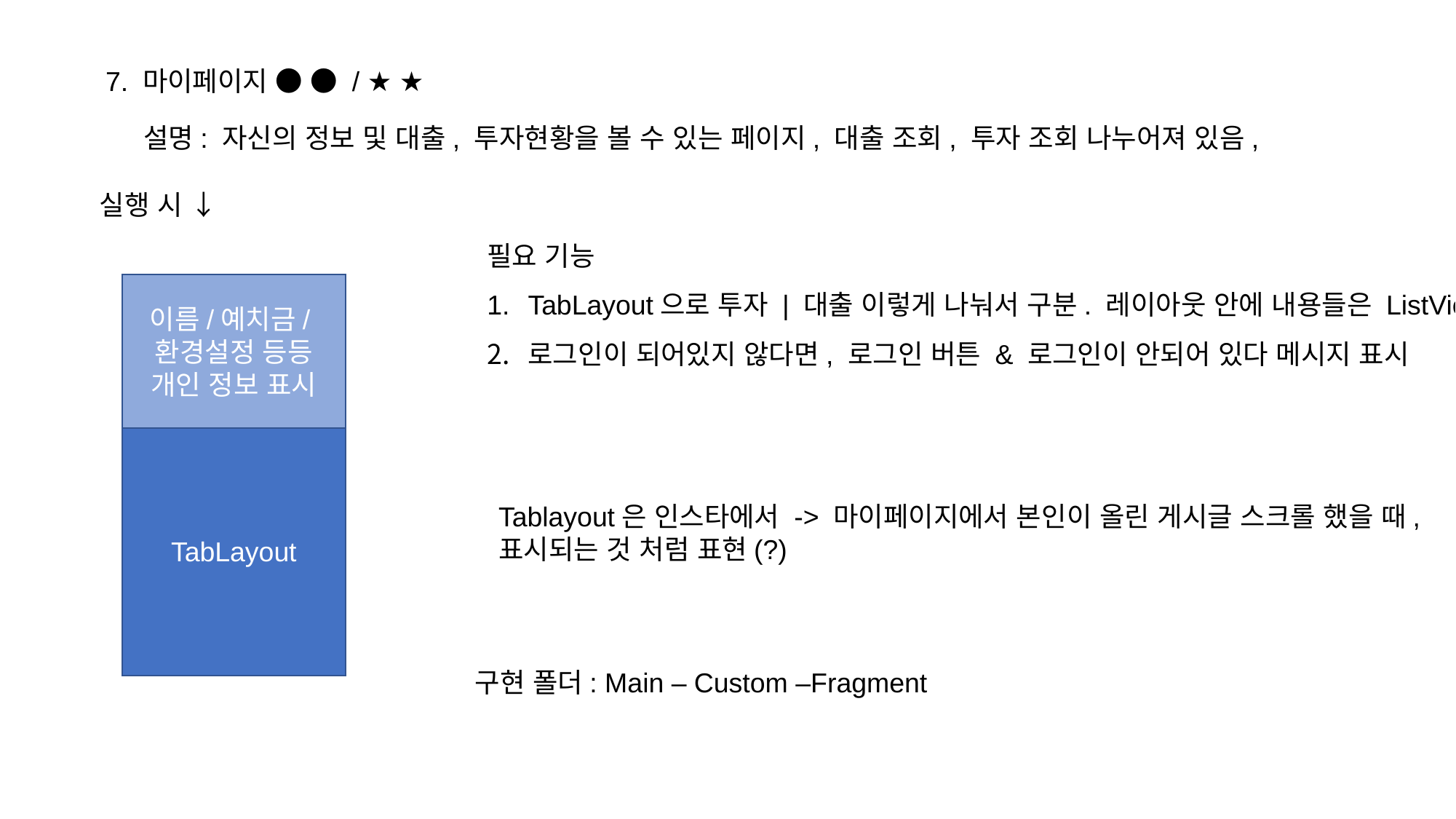

7. 마이페이지 ● ● / ★ ★
설명: 자신의 정보 및 대출, 투자현황을 볼 수 있는 페이지, 대출 조회, 투자 조회 나누어져 있음,
실행 시 ↓
필요 기능
TabLayout으로 투자 | 대출 이렇게 나눠서 구분. 레이아웃 안에 내용들은 ListView로 구성
로그인이 되어있지 않다면, 로그인 버튼 & 로그인이 안되어 있다 메시지 표시
이름/예치금/  환경설정 등등 개인 정보 표시

TabLayout
Tablayout은 인스타에서 -> 마이페이지에서 본인이 올린 게시글 스크롤 했을 때,
표시되는 것 처럼 표현(?)
구현 폴더: Main – Custom –Fragment